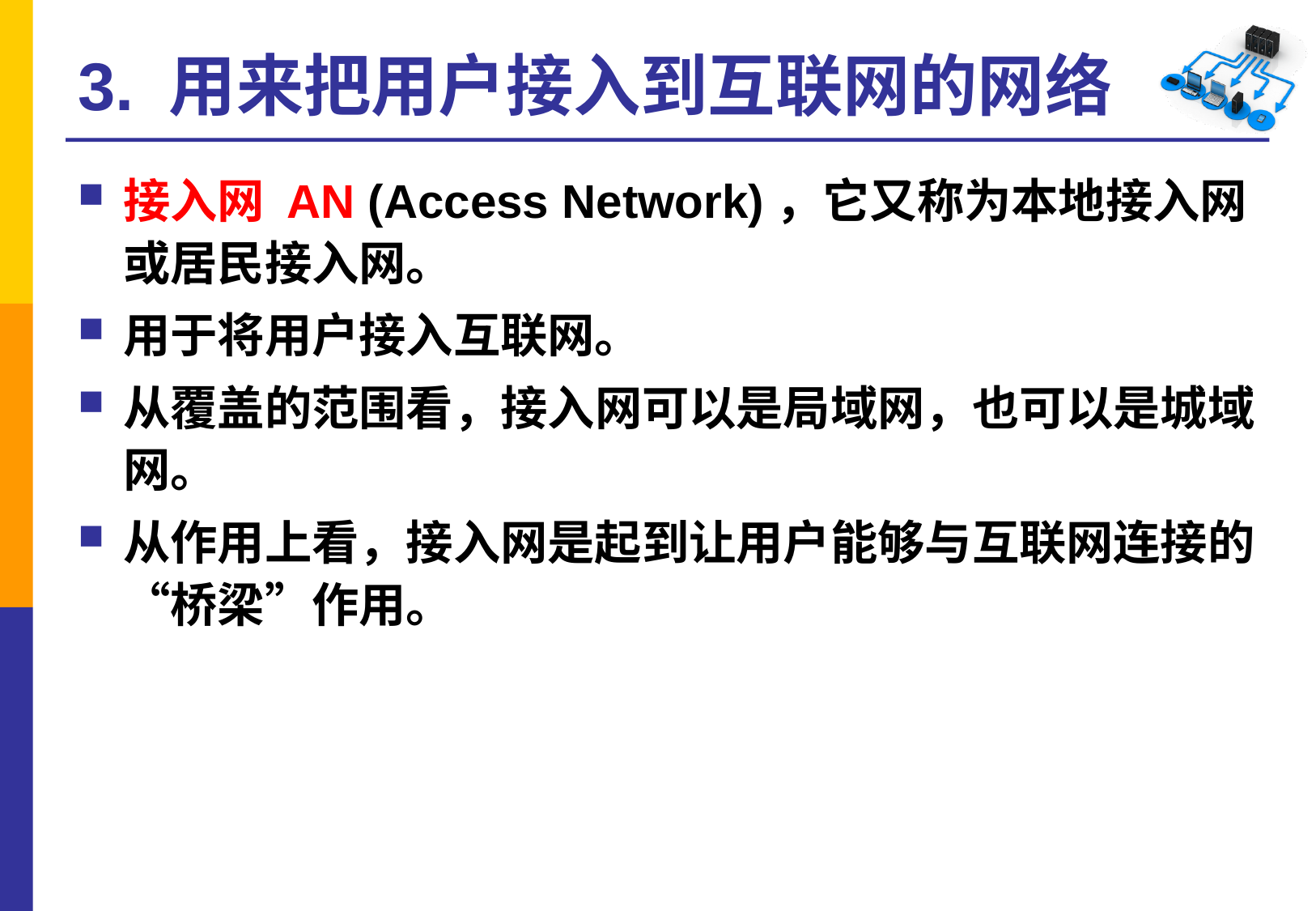

# 3. 用来把用户接入到互联网的网络
接入网 AN (Access Network)，它又称为本地接入网或居民接入网。
用于将用户接入互联网。
从覆盖的范围看，接入网可以是局域网，也可以是城域网。
从作用上看，接入网是起到让用户能够与互联网连接的“桥梁”作用。